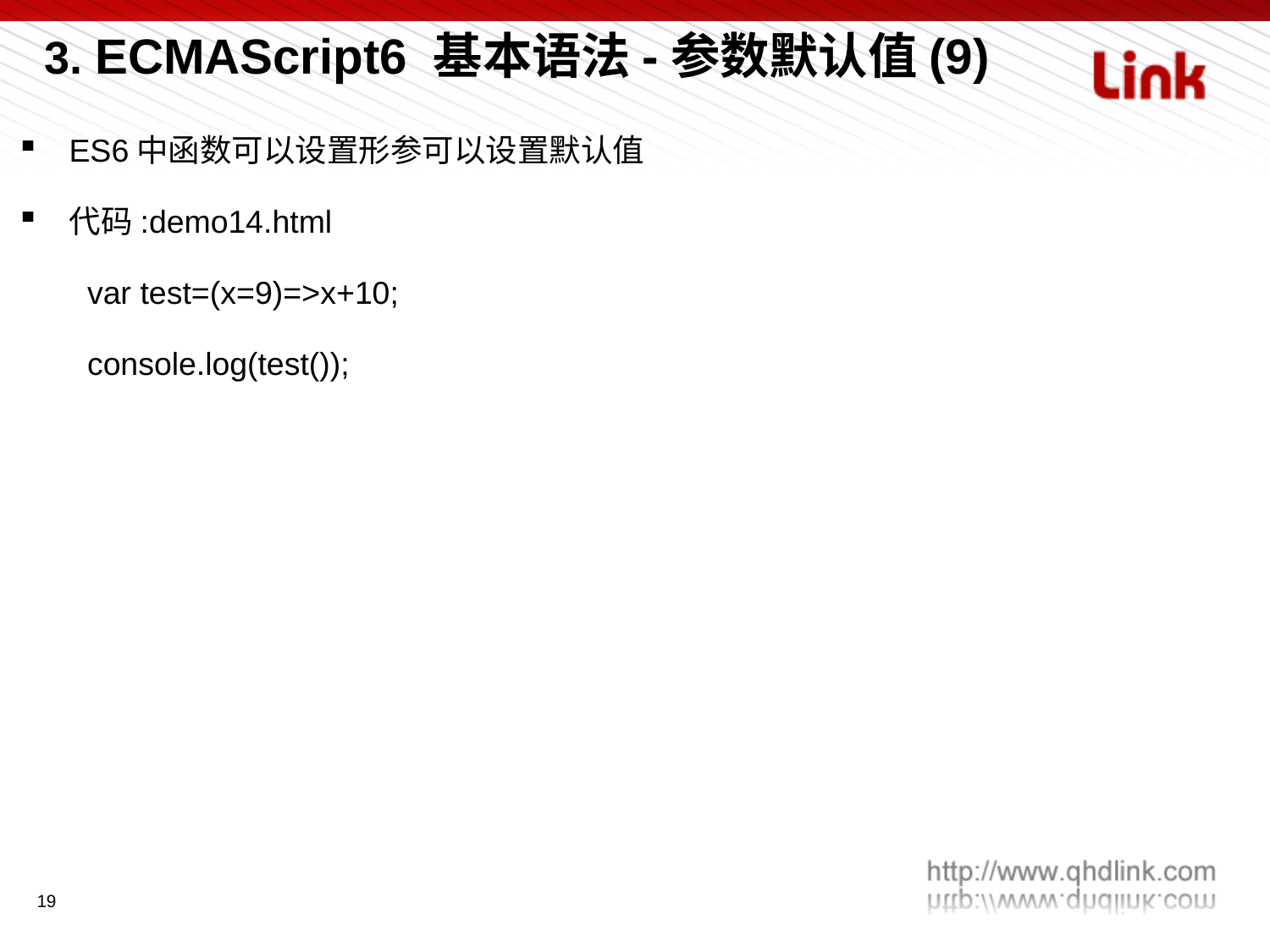

3. ECMAScript6 基本语法-参数默认值(9)
ES6中函数可以设置形参可以设置默认值
代码:demo14.html
        var test=(x=9)=>x+10;
        console.log(test());
19